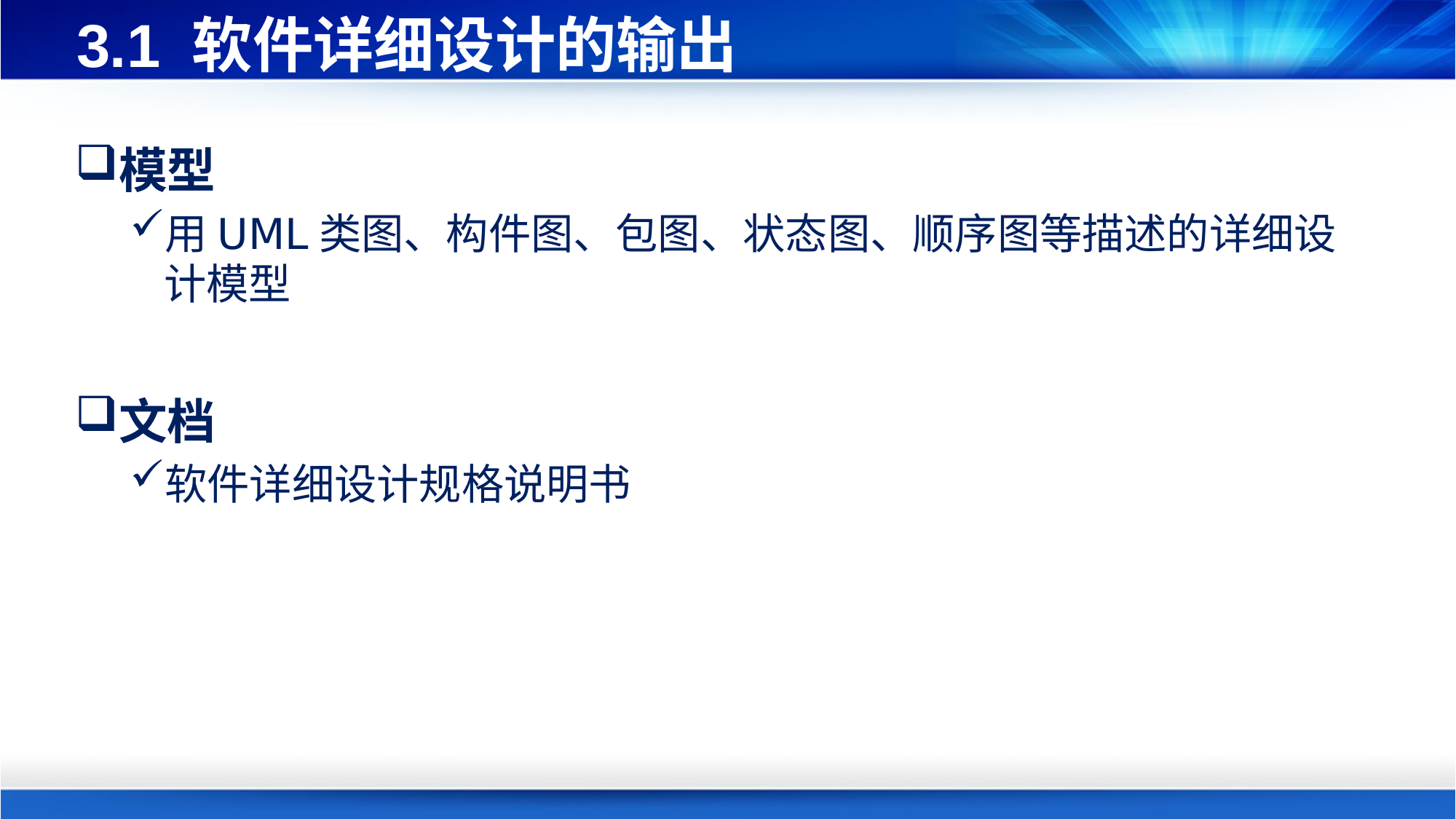

# 3.1 软件详细设计的输出
模型
用UML类图、构件图、包图、状态图、顺序图等描述的详细设计模型

文档
软件详细设计规格说明书